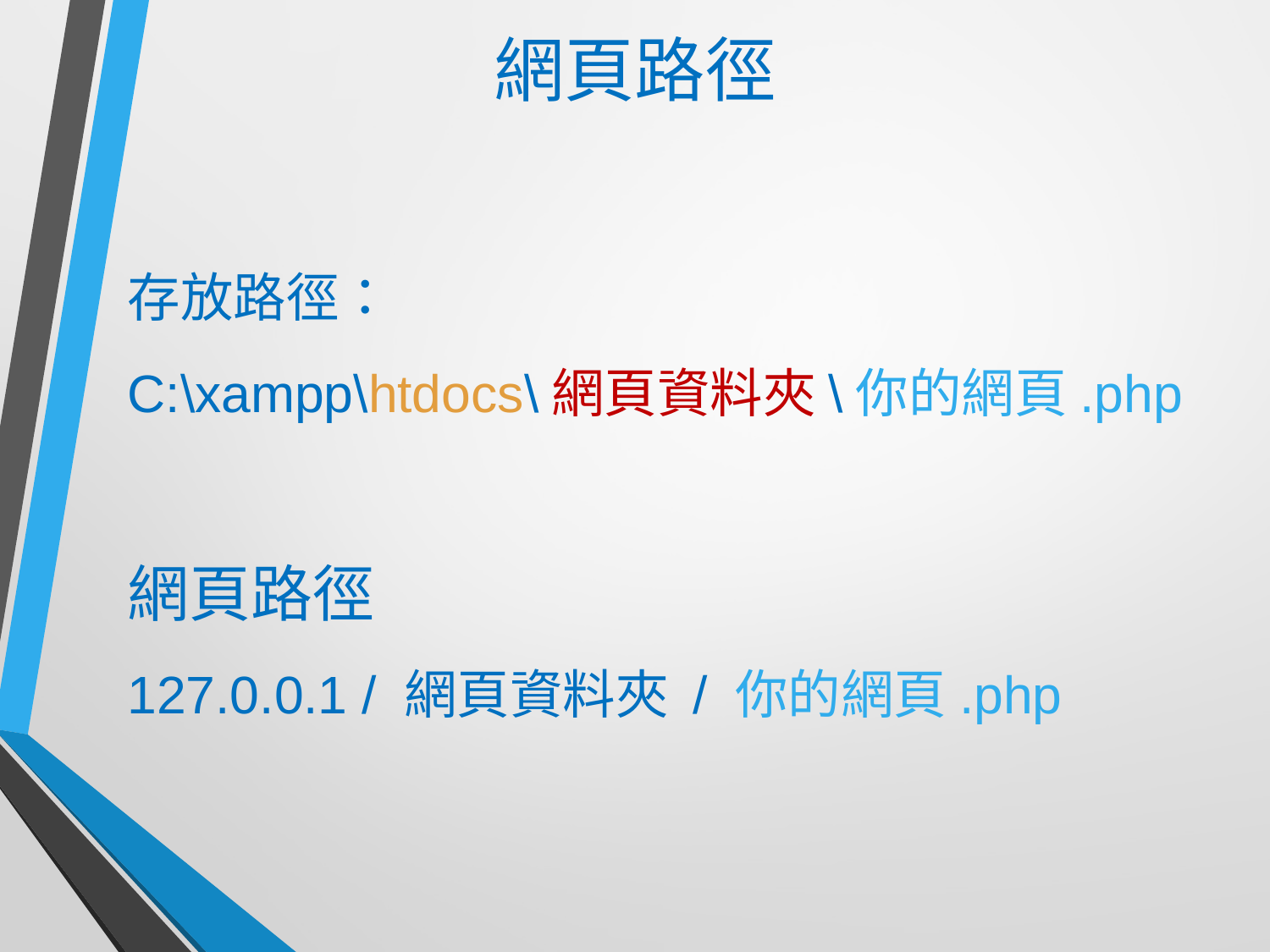

# 網頁路徑
存放路徑：
C:\xampp\htdocs\網頁資料夾\你的網頁.php

網頁路徑
127.0.0.1 / 網頁資料夾 / 你的網頁.php